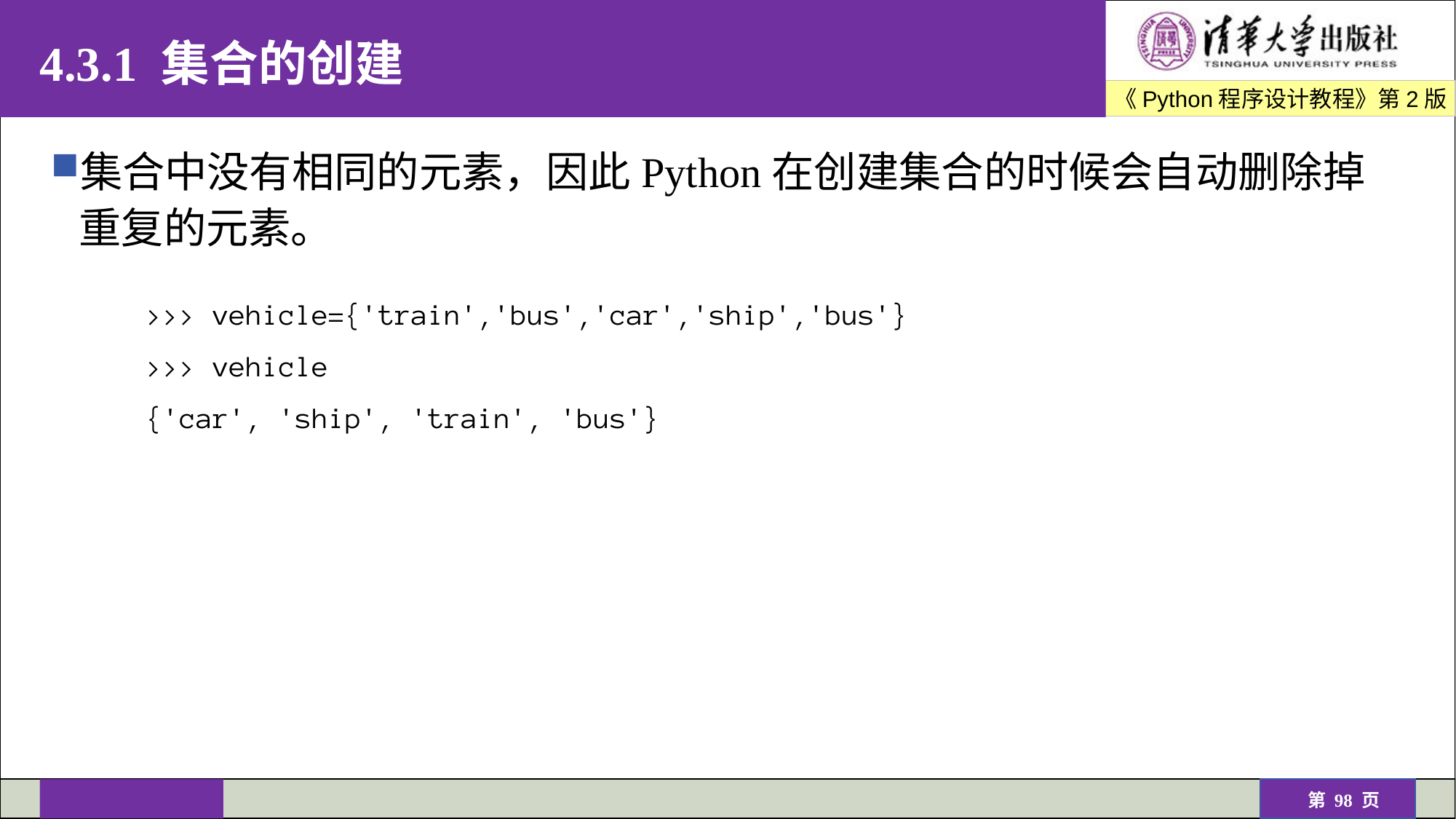

# 4.3.1 集合的创建
集合中没有相同的元素，因此Python在创建集合的时候会自动删除掉重复的元素。
>>> vehicle={'train','bus','car','ship','bus'}
>>> vehicle
{'car', 'ship', 'train', 'bus'}